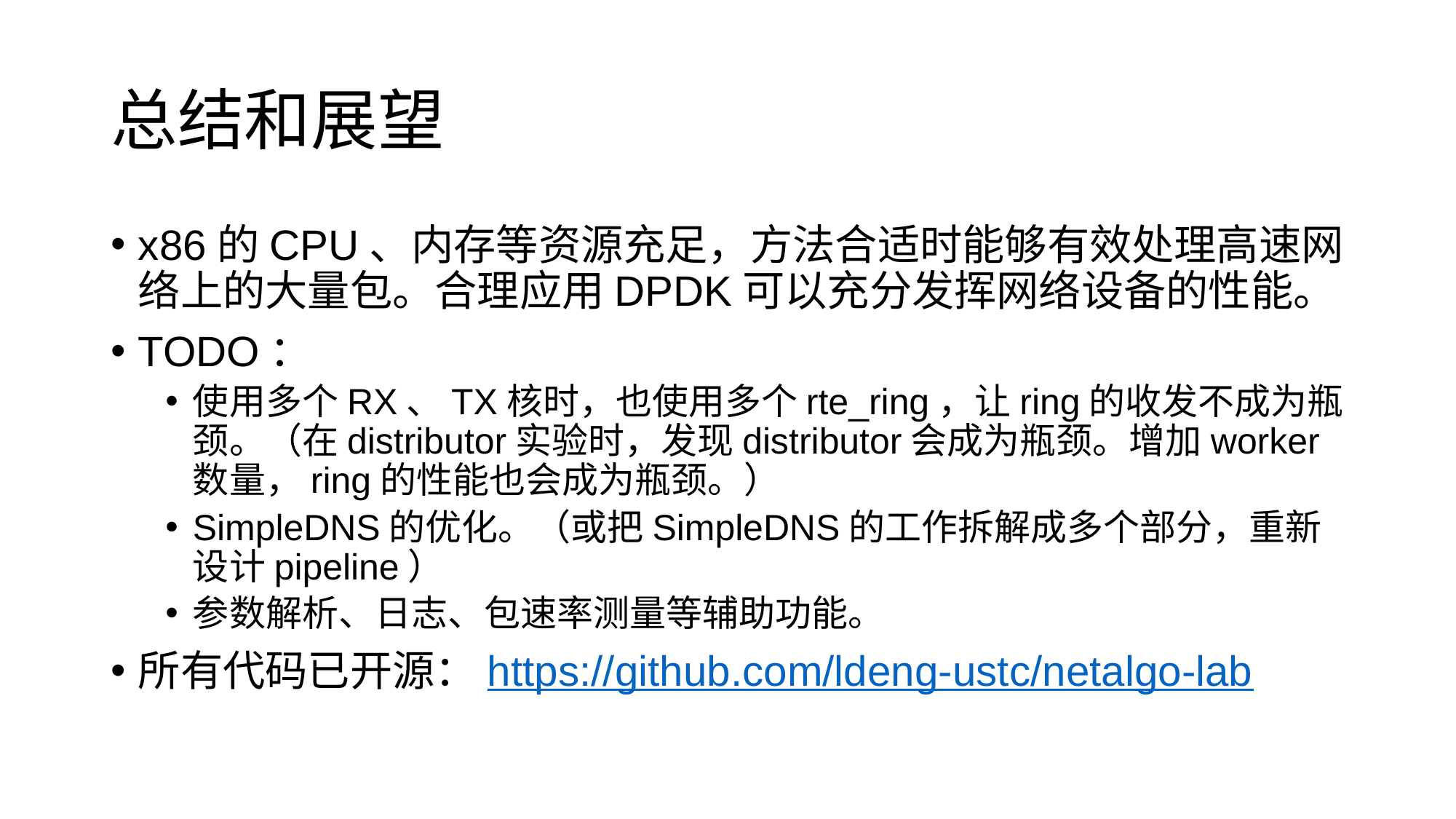

# 总结和展望
x86的CPU、内存等资源充足，方法合适时能够有效处理高速网络上的大量包。合理应用DPDK可以充分发挥网络设备的性能。
TODO：
使用多个RX、TX核时，也使用多个rte_ring，让ring的收发不成为瓶颈。（在distributor实验时，发现distributor会成为瓶颈。增加worker数量，ring的性能也会成为瓶颈。）
SimpleDNS的优化。（或把SimpleDNS的工作拆解成多个部分，重新设计pipeline）
参数解析、日志、包速率测量等辅助功能。
所有代码已开源：https://github.com/ldeng-ustc/netalgo-lab